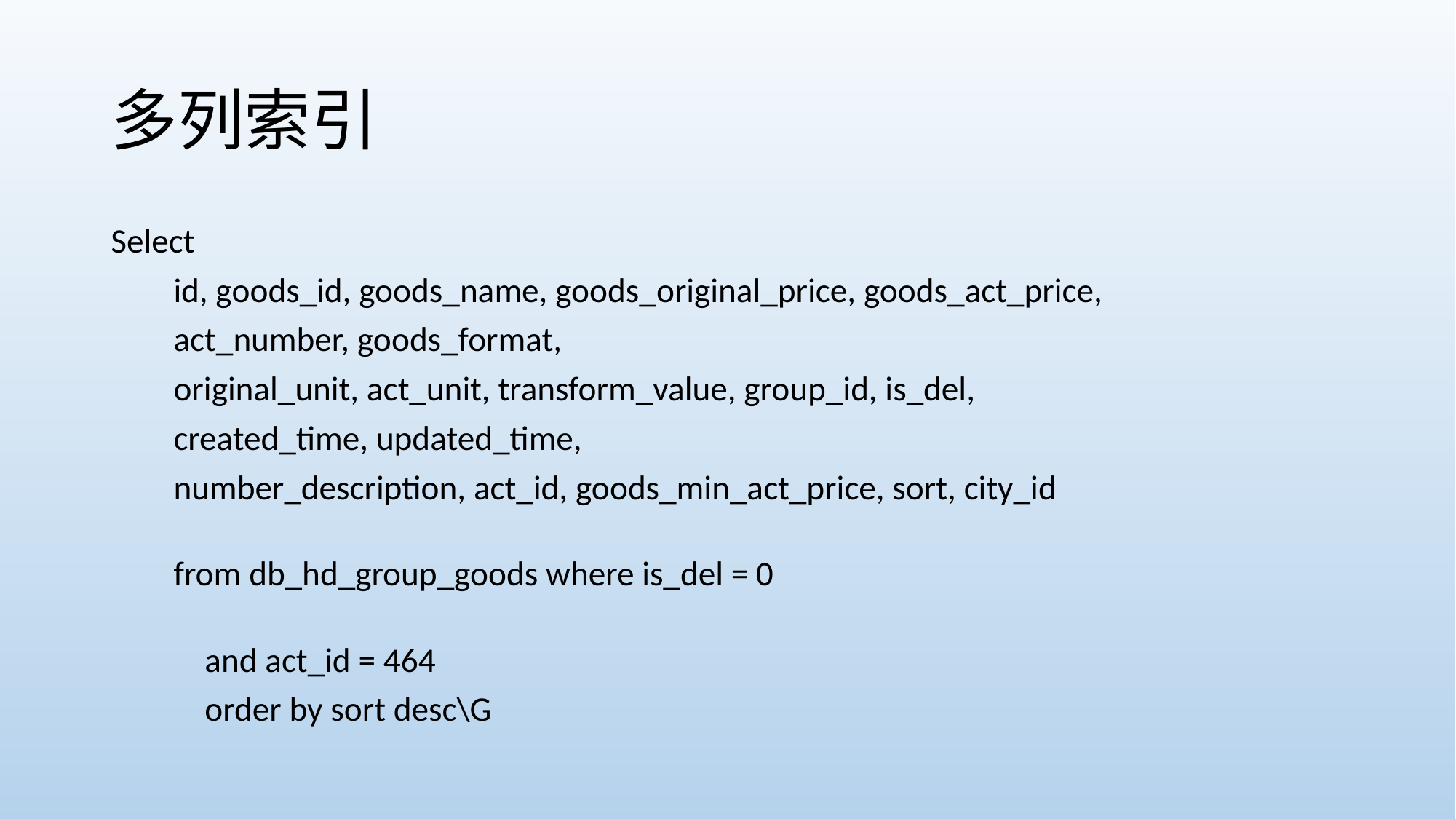

# 多列索引
Select
        id, goods_id, goods_name, goods_original_price, goods_act_price,
        act_number, goods_format,
        original_unit, act_unit, transform_value, group_id, is_del,
        created_time, updated_time,
        number_description, act_id, goods_min_act_price, sort, city_id
        from db_hd_group_goods where is_del = 0
            and act_id = 464
            order by sort desc\G